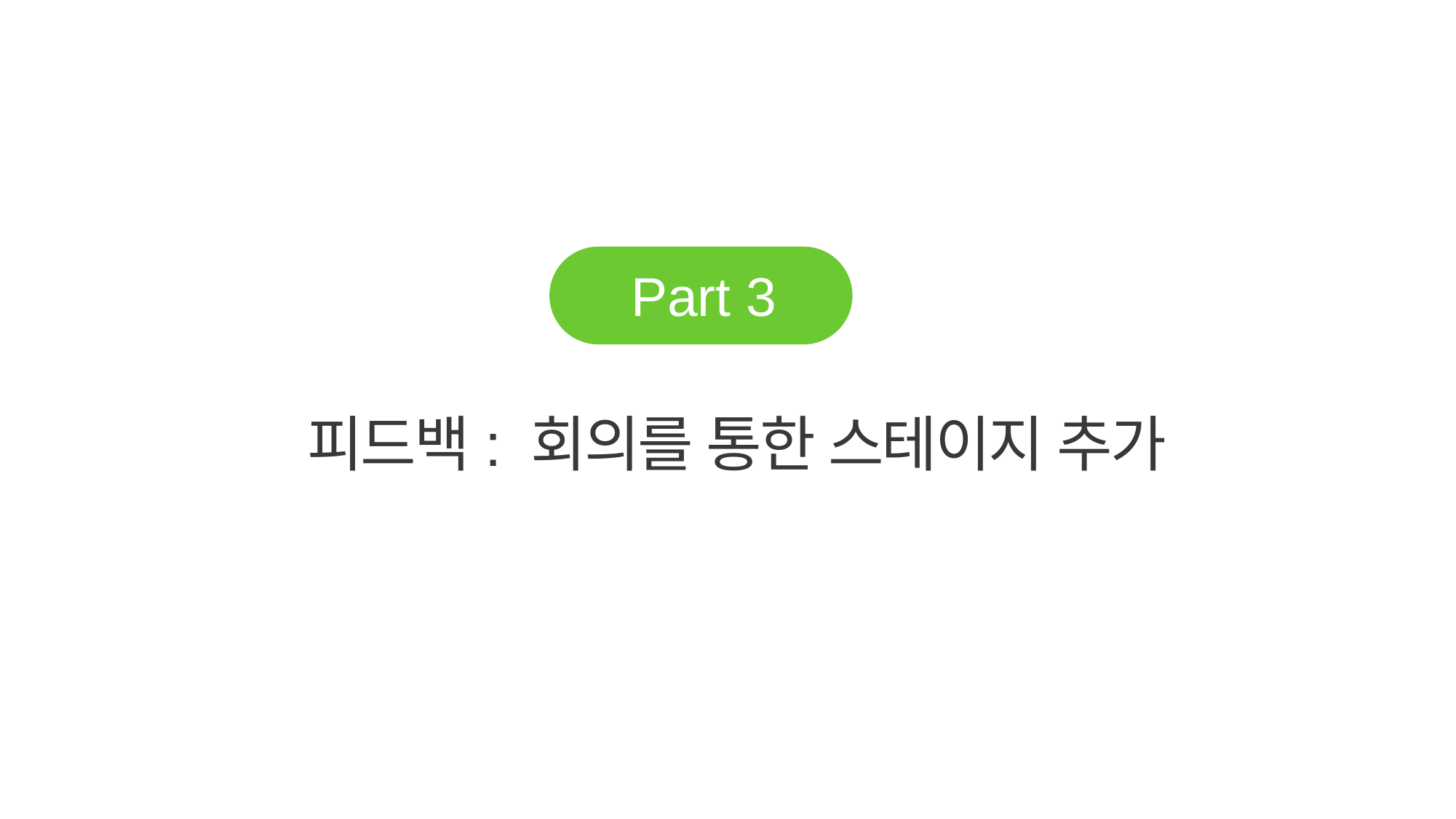

Part 3
피드백: 회의를 통한 스테이지 추가